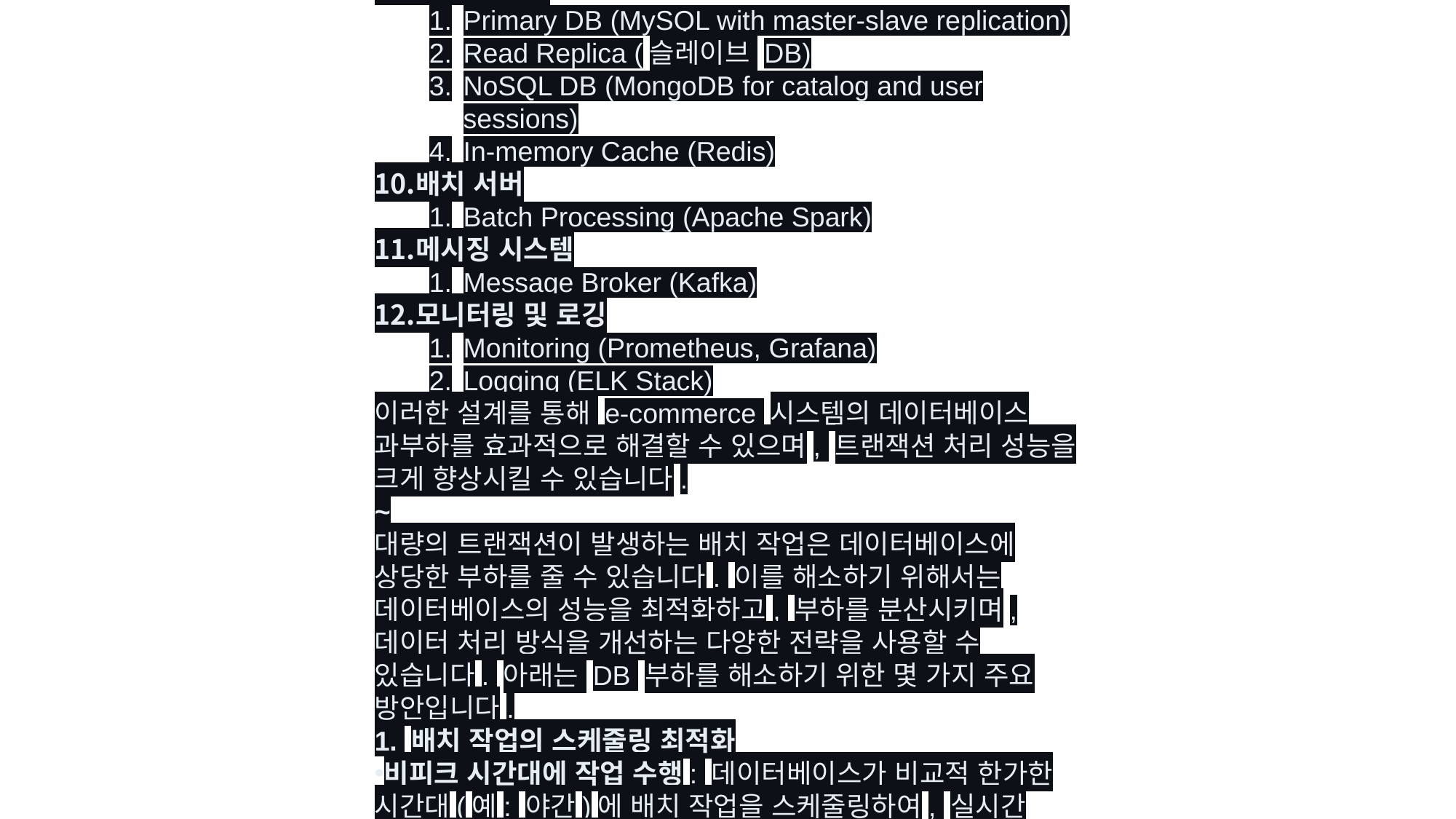

데이터베이스(DB) 과부하를 해결하기 위한 구체적인 설계와 주요 포인트를 기술하겠습니다.
DB 과부하 해결을 위한 설계
1. 데이터베이스 분산 및 샤딩
샤딩(Sharding): 데이터를 여러 데이터베이스 서버에 분산하여 저장하는 방식으로, 트래픽을 분산하고 단일 데이터베이스의 부하를 줄임.
Horizontal Sharding: 테이블의 로우를 기준으로 데이터를 나누어 여러 데이터베이스 서버에 분산.
Range-based Sharding: 특정 범위의 데이터를 기준으로 샤딩.
Hash-based Sharding: 해시 함수를 사용하여 균등하게 데이터를 분산.
2. 읽기 및 쓰기 분리
Master-Slave Replication: 쓰기 작업은 마스터 DB에서 수행하고, 읽기 작업은 슬레이브 DB에서 수행하여 읽기 부하를 분산.
Multi-Master Replication: 여러 마스터 DB에서 읽기와 쓰기를 분산 수행하여 성능을 개선.
3. 캐싱 전략
In-memory Caching: Redis, Memcached를 사용하여 자주 조회되는 데이터를 메모리에 저장하고, DB 접근을 줄임.
Query Result Caching: 데이터베이스 쿼리 결과를 캐싱하여 동일한 쿼리가 반복될 때 DB 부하를 줄임.
4. 데이터베이스 최적화
인덱스 최적화: 쿼리 성능을 향상시키기 위해 적절한 인덱스를 설계하고, 주기적으로 재구성.
쿼리 튜닝: 복잡한 쿼리를 단순화하고, 쿼리 계획을 최적화.
파티셔닝: 대용량 테이블을 파티션으로 나누어 관리하고, 각 파티션에 대한 접근을 최적화.
5. 데이터베이스 클러스터링
Clustering: 여러 데이터베이스 인스턴스를 클러스터로 구성하여 트랜잭션 부하를 분산.
Galera Cluster, Amazon Aurora: 고가용성과 성능을 제공하는 DB 클러스터 솔루션 사용.
6. 데이터 아키텍처 및 스토리지
Polyglot Persistence: 다양한 저장소 기술을 사용하여 데이터 유형별로 최적의 데이터베이스를 선택 (예: RDBMS, NoSQL, 그래프 데이터베이스 등).
Archival Strategy: 오래된 데이터를 주기적으로 아카이빙하여 활성 데이터베이스의 부하를 줄임.
주요 포인트
샤딩(Sharding)
샤딩 전략 선택: 데이터의 특성과 액세스 패턴을 분석하여 적절한 샤딩 전략 선택.
자동 샤딩 관리: 샤드의 추가, 제거, 재조정 등을 자동으로 관리하는 시스템 도입.
읽기 및 쓰기 분리
Replication Delay: 슬레이브 DB와 마스터 DB 간의 복제 지연을 최소화하는 설정.
읽기 부하 분산: 읽기 전용 트래픽을 슬레이브 DB로 균등하게 분산.
캐싱 전략
캐시 만료 정책: 데이터 일관성을 유지하기 위해 적절한 캐시 만료 정책 설정.
Cache Warming: 서비스 시작 시 자주 사용되는 데이터를 미리 캐싱하여 초기 부하를 완화.
데이터베이스 최적화
지속적인 성능 모니터링: 쿼리 성능 모니터링 도구를 사용하여 성능 저하 원인 분석 및 최적화.
정기적인 인덱스 재구성: 데이터베이스의 인덱스를 정기적으로 재구성하여 최적의 상태 유지.
데이터베이스 클러스터링
고가용성 구성: 클러스터 내 노드 간의 고가용성 구성으로 장애 발생 시 자동으로 페일오버.
로드 밸런싱: 클러스터 내부에서 트랜잭션을 균등하게 분산시키는 로드 밸런서 설정.
데이터 아키텍처 및 스토리지
데이터베이스 선택: 데이터 유형과 액세스 패턴에 따라 RDBMS, NoSQL, 그래프 DB 등 최적의 데이터베이스 선택.
주기적 아카이빙: 비활성 데이터를 주기적으로 아카이빙하여 활성 데이터베이스의 부하 감소.
예시 설계 구성도
프론트엔드
모바일 UI (React Native)
웹 UI (React.js)
백엔드 서비스
API Gateway (Kong)
인증 서비스 (OAuth 2.0)
각종 마이크로서비스 (Catalog, Order, Payment, User, Notification)
데이터베이스
Primary DB (MySQL with master-slave replication)
Read Replica (슬레이브 DB)
NoSQL DB (MongoDB for catalog and user sessions)
In-memory Cache (Redis)
배치 서버
Batch Processing (Apache Spark)
메시징 시스템
Message Broker (Kafka)
모니터링 및 로깅
Monitoring (Prometheus, Grafana)
Logging (ELK Stack)
이러한 설계를 통해 e-commerce 시스템의 데이터베이스 과부하를 효과적으로 해결할 수 있으며, 트랜잭션 처리 성능을 크게 향상시킬 수 있습니다.
~
대량의 트랜잭션이 발생하는 배치 작업은 데이터베이스에 상당한 부하를 줄 수 있습니다. 이를 해소하기 위해서는 데이터베이스의 성능을 최적화하고, 부하를 분산시키며, 데이터 처리 방식을 개선하는 다양한 전략을 사용할 수 있습니다. 아래는 DB 부하를 해소하기 위한 몇 가지 주요 방안입니다.
1. 배치 작업의 스케줄링 최적화
비피크 시간대에 작업 수행: 데이터베이스가 비교적 한가한 시간대(예: 야간)에 배치 작업을 스케줄링하여, 실시간 트랜잭션과의 경쟁을 피할 수 있습니다.
작업 분할: 큰 배치 작업을 여러 작은 작업으로 분할하여, 데이터베이스 부하를 분산시킵니다. 이때 작업 간 간격을 두어 트랜잭션이 몰리지 않도록 합니다.
2. 데이터베이스 커넥션 관리
커넥션 풀링: 효율적인 커넥션 관리를 위해 커넥션 풀을 사용하여, 배치 작업이 필요로 하는 데이터베이스 커넥션을 재사용합니다. 커넥션 수를 제한하여, 데이터베이스에 과도한 부하가 걸리지 않도록 조정합니다.
적절한 트랜잭션 크기 설정: 한 번에 처리하는 트랜잭션의 크기를 적절하게 설정하여, 데이터베이스 로그의 과도한 사용이나 잠금 경합을 방지합니다.
3. 데이터 분할 및 병렬 처리
데이터 샤딩: 데이터를 논리적으로 분할(샤딩)하여, 각 샤드에서 병렬로 처리할 수 있도록 합니다. 이는 특히 분산 데이터베이스 시스템에서 효과적입니다.
파티셔닝: 데이터베이스 테이블을 파티셔닝하여, 배치 작업이 특정 파티션에만 집중적으로 이루어지게 하여 성능을 최적화할 수 있습니다.
병렬 처리: 데이터 처리 로직을 병렬로 수행하여 전체 작업 시간을 단축하고, 데이터베이스 부하를 여러 프로세스에 분산합니다.
4. Kafka와의 통합
Kafka를 사용한 비동기 처리: 배치 작업에서 발생하는 데이터를 Kafka로 전송하여, 데이터베이스에 실시간으로 부하를 주지 않고 비동기적으로 처리합니다.
Kafka Connect: Kafka Connect를 사용하여 배치 데이터가 Kafka를 통해 스트리밍되면서도 필요한 경우 일정한 간격으로 데이터베이스에 적재될 수 있도록 합니다. 이를 통해 데이터베이스에 부하가 집중되는 것을 방지할 수 있습니다.
Kafka Streams: Kafka Streams를 사용하여 데이터를 실시간으로 가공하거나 필터링한 후, 필요한 데이터만 데이터베이스에 저장합니다. 이는 불필요한 데이터 저장을 줄여 데이터베이스의 부하를 감소시킵니다.
5. 인덱스 최적화
필요한 인덱스 추가: 배치 작업이 주로 사용하는 쿼리에 맞게 인덱스를 최적화하여, 데이터 검색 및 업데이트 속도를 높입니다.
불필요한 인덱스 제거: 인덱스가 너무 많으면 데이터 삽입 및 업데이트 작업 시 부하가 증가하므로, 불필요한 인덱스는 제거합니다.
6. 데이터베이스 설정 튜닝
버퍼 캐시 및 메모리 설정: 데이터베이스의 버퍼 캐시 크기 및 메모리 설정을 최적화하여, 더 많은 데이터를 메모리 내에서 처리할 수 있게 함으로써 I/O 부하를 줄입니다.
로그 및 체크포인트 설정: 배치 작업의 특성에 맞게 로그 기록 및 체크포인트 설정을 조정하여, 디스크 I/O를 최적화합니다.
7. 데이터 압축 및 아카이빙
데이터 압축: 배치 작업에서 사용하는 데이터를 압축하여 데이터베이스의 디스크 사용량을 줄입니다.
아카이빙: 자주 사용되지 않는 데이터를 아카이브하여, 배치 작업이 활성 데이터에만 집중될 수 있도록 합니다.
8. 캐싱 및 로드 밸런싱
캐싱: 자주 참조되는 데이터를 캐싱하여 데이터베이스의 부하를 줄입니다. Redis 같은 메모리 캐시를 사용하여 빠르게 접근할 수 있는 데이터를 관리합니다.
로드 밸런싱: 여러 데이터베이스 인스턴스 간의 로드 밸런싱을 통해, 트랜잭션 부하를 분산시켜 단일 데이터베이스에 가해지는 압력을 줄입니다.
9. 데이터 웨어하우스 사용
데이터 웨어하우스: 배치 작업의 대량 트랜잭션 처리를 위해 데이터 웨어하우스를 활용합니다. 데이터 웨어하우스는 대규모 데이터 분석 및 처리를 위한 최적화된 환경을 제공합니다.
ETL 프로세스 최적화: ETL(Extract, Transform, Load) 작업을 최적화하여, 데이터 웨어하우스로 데이터를 효율적으로 적재하고, 실시간 쿼리 성능을 개선합니다.
10. 알림 및 모니터링
모니터링: 배치 작업과 데이터베이스의 성능을 모니터링하여, 병목 현상을 사전에 탐지하고 대응합니다. Prometheus, Grafana 같은 도구를 사용하여 실시간으로 자원 사용률, 쿼리 성능, 트랜잭션 지연 등을 모니터링합니다.
알림 시스템: 배치 작업 중 성능 저하나 오류가 발생하면 자동으로 알림을 보내 즉시 조치할 수 있도록 합니다.
결론
배치 작업으로 인한 데이터베이스 부하를 줄이기 위해서는 작업의 스케줄링, 데이터 분할, 병렬 처리, Kafka와의 통합, 인덱스 최적화, 데이터베이스 설정 튜닝 등의 다양한 전략을 종합적으로 적용하는 것이 중요합니다. 각 전략은 데이터베이스의 특성과 배치 작업의 성격에 맞게 조정되어야 하며, 이를 통해 데이터베이스의 성능을 최적화하고 안정성을 유지할 수 있습니다.